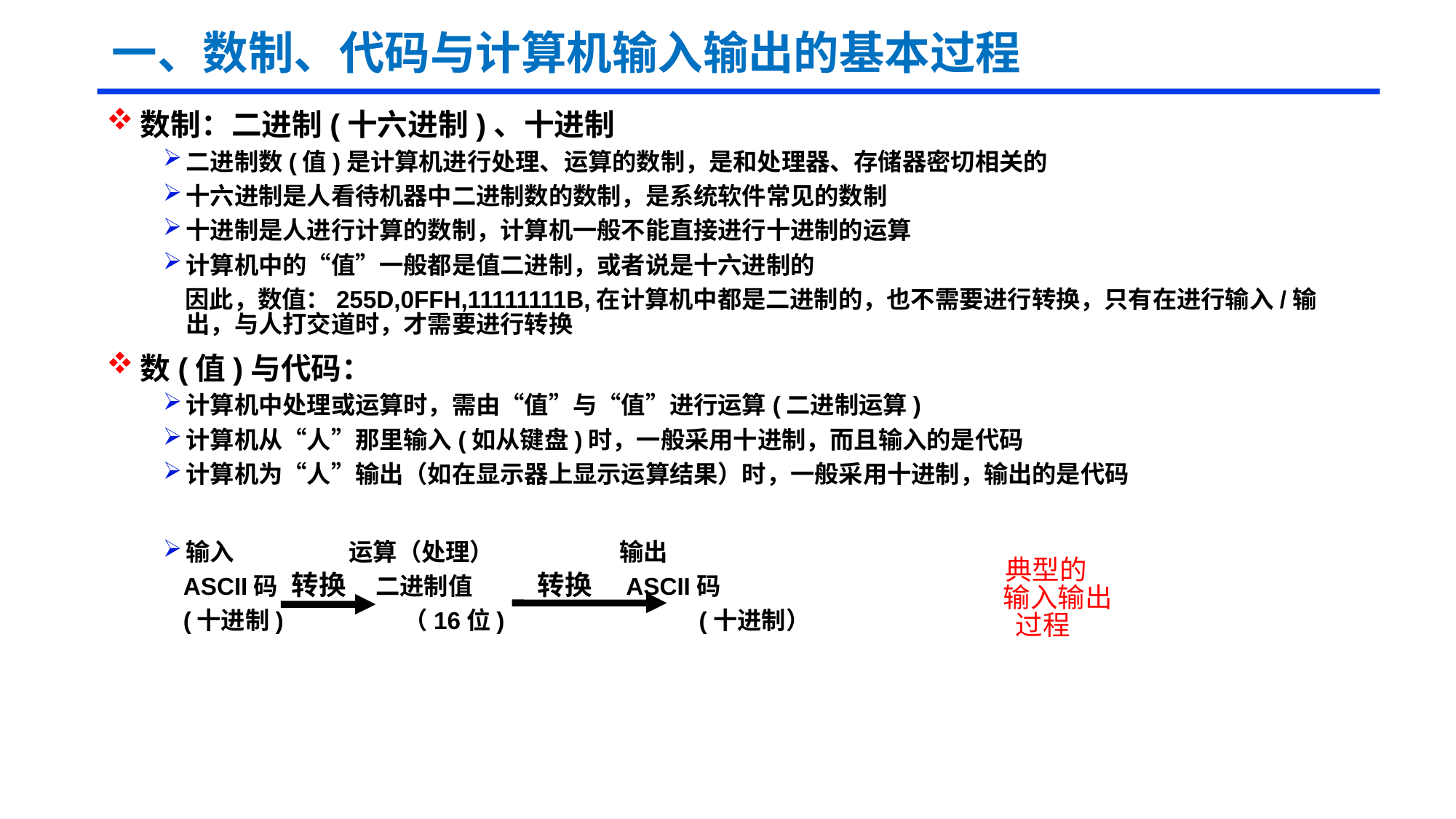

# 一、数制、代码与计算机输入输出的基本过程
数制：二进制(十六进制)、十进制
二进制数(值)是计算机进行处理、运算的数制，是和处理器、存储器密切相关的
十六进制是人看待机器中二进制数的数制，是系统软件常见的数制
十进制是人进行计算的数制，计算机一般不能直接进行十进制的运算
计算机中的“值”一般都是值二进制，或者说是十六进制的
   因此，数值：255D,0FFH,11111111B,在计算机中都是二进制的，也不需要进行转换，只有在进行输入/输出，与人打交道时，才需要进行转换
数(值)与代码：
计算机中处理或运算时，需由“值”与“值”进行运算(二进制运算)
计算机从“人”那里输入(如从键盘)时，一般采用十进制，而且输入的是代码
计算机为“人”输出（如在显示器上显示运算结果）时，一般采用十进制，输出的是代码

输入                     运算（处理）                       输出
   ASCII码                  二进制值                           ASCII码
   (十进制)                 （16位)                             (十进制）
   典型的
输入输出
  过程
转换
转换